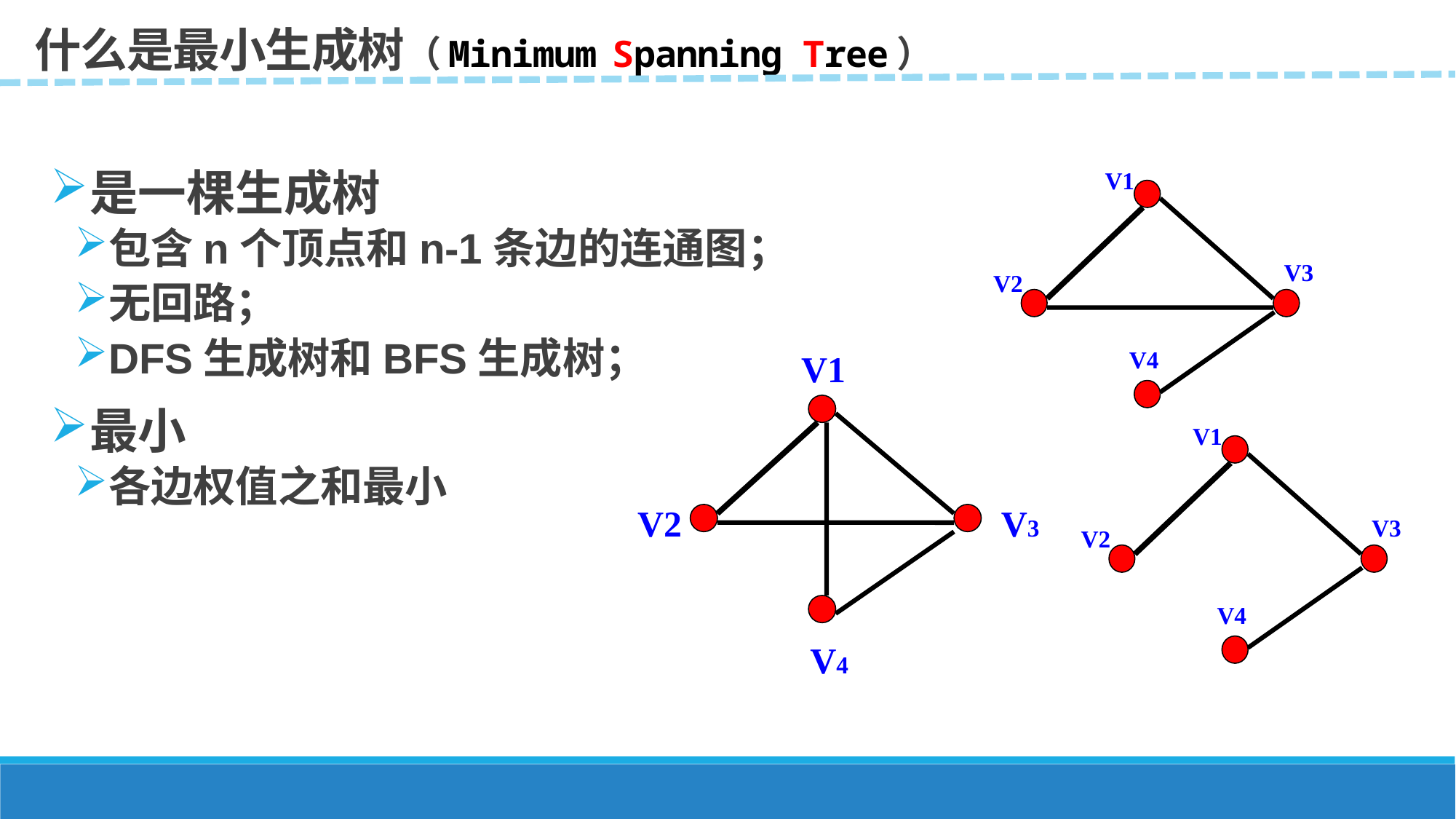

什么是最小生成树（Minimum  Spanning Tree）
V1
是一棵生成树
包含n个顶点和n-1条边的连通图；
无回路；
DFS生成树和BFS生成树；
最小
各边权值之和最小

V3
V2

V4
V1

V2
V3

V4

V1

V3
V2

V4